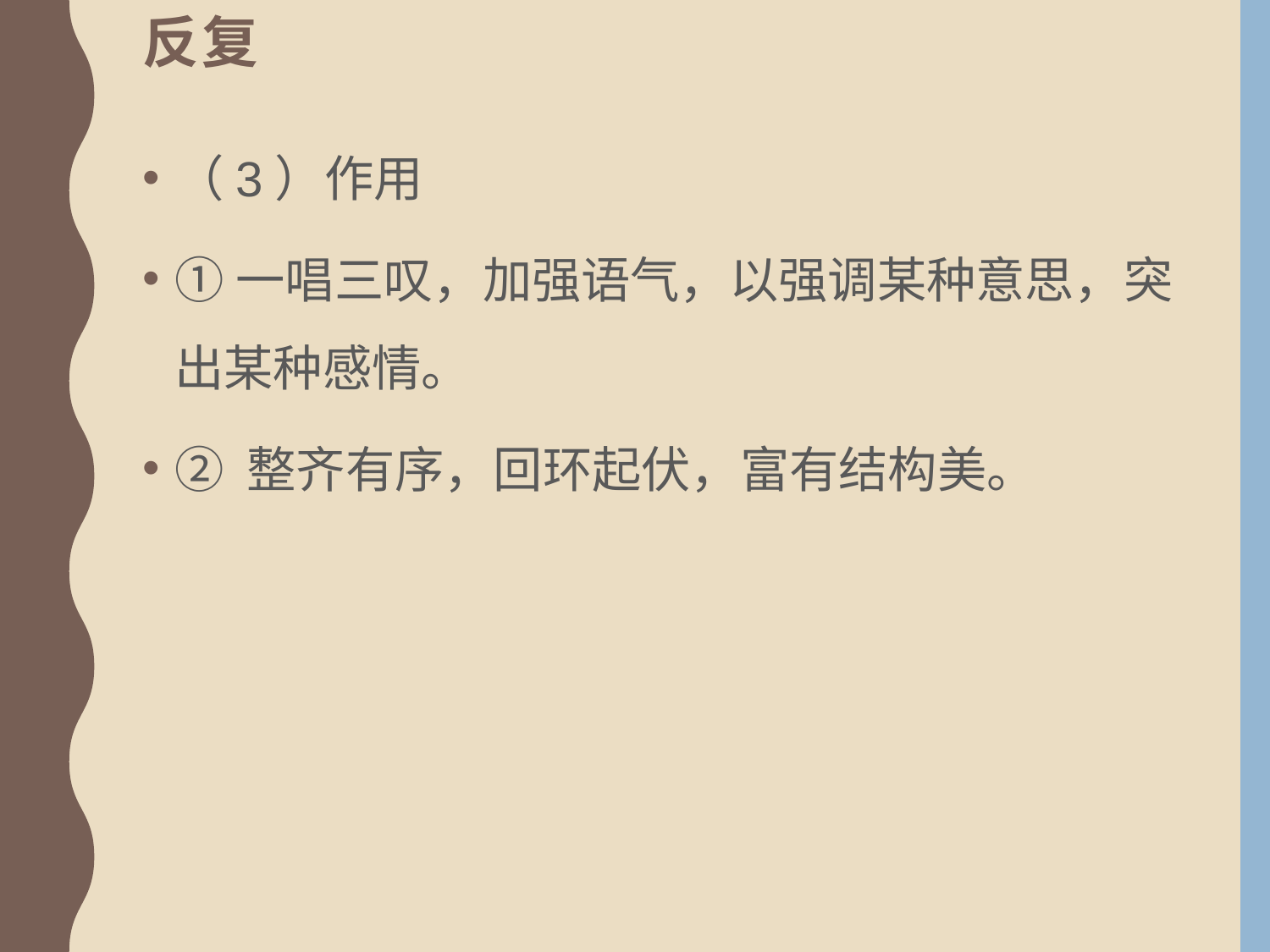

# 反复
（3）作用
①一唱三叹，加强语气，以强调某种意思，突出某种感情。
② 整齐有序，回环起伏，富有结构美。